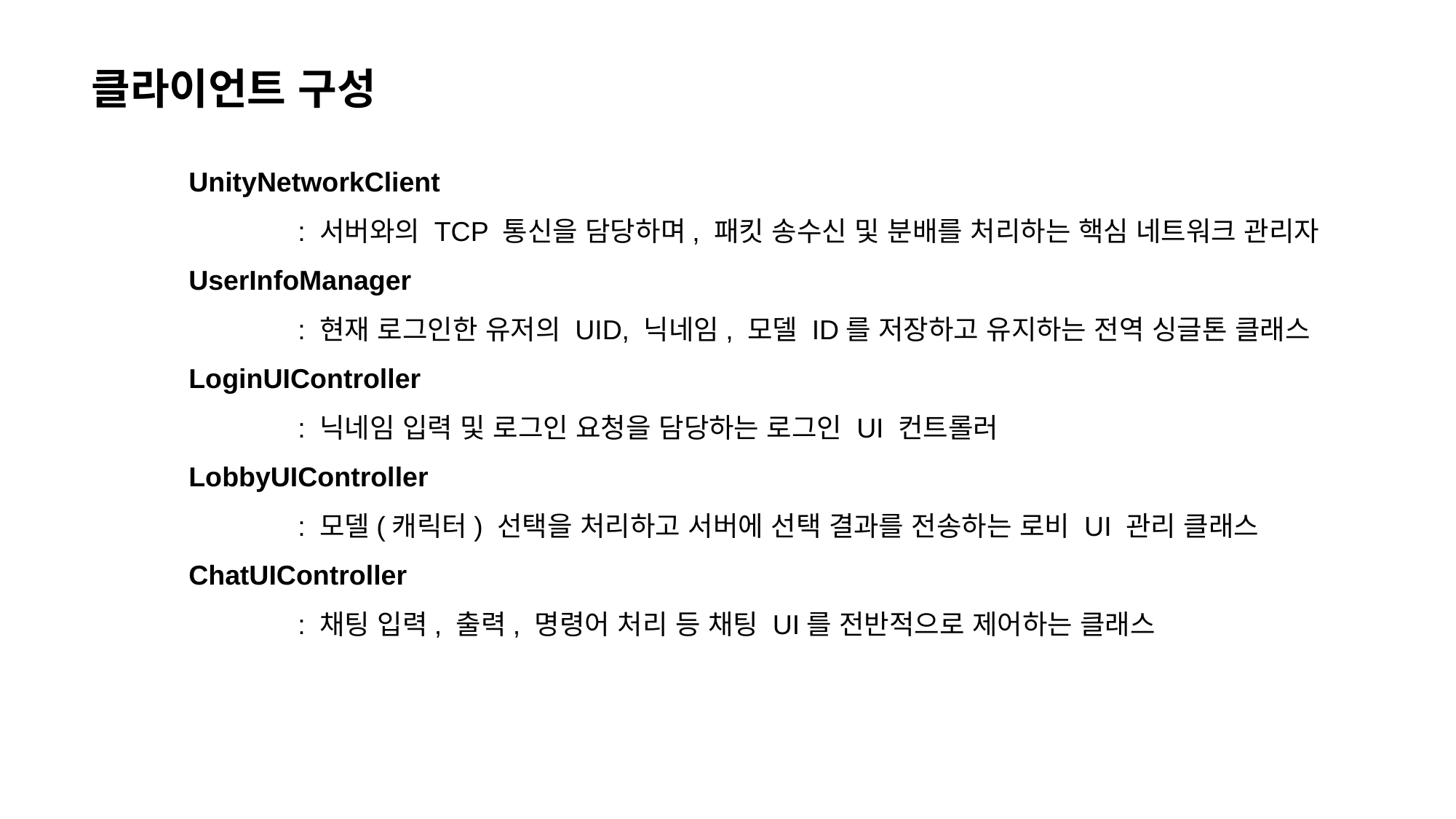

클라이언트 구성
UnityNetworkClient
	: 서버와의 TCP 통신을 담당하며, 패킷 송수신 및 분배를 처리하는 핵심 네트워크 관리자
UserInfoManager
	: 현재 로그인한 유저의 UID, 닉네임, 모델 ID를 저장하고 유지하는 전역 싱글톤 클래스
LoginUIController
	: 닉네임 입력 및 로그인 요청을 담당하는 로그인 UI 컨트롤러
LobbyUIController
	: 모델(캐릭터) 선택을 처리하고 서버에 선택 결과를 전송하는 로비 UI 관리 클래스
ChatUIController
	: 채팅 입력, 출력, 명령어 처리 등 채팅 UI를 전반적으로 제어하는 클래스